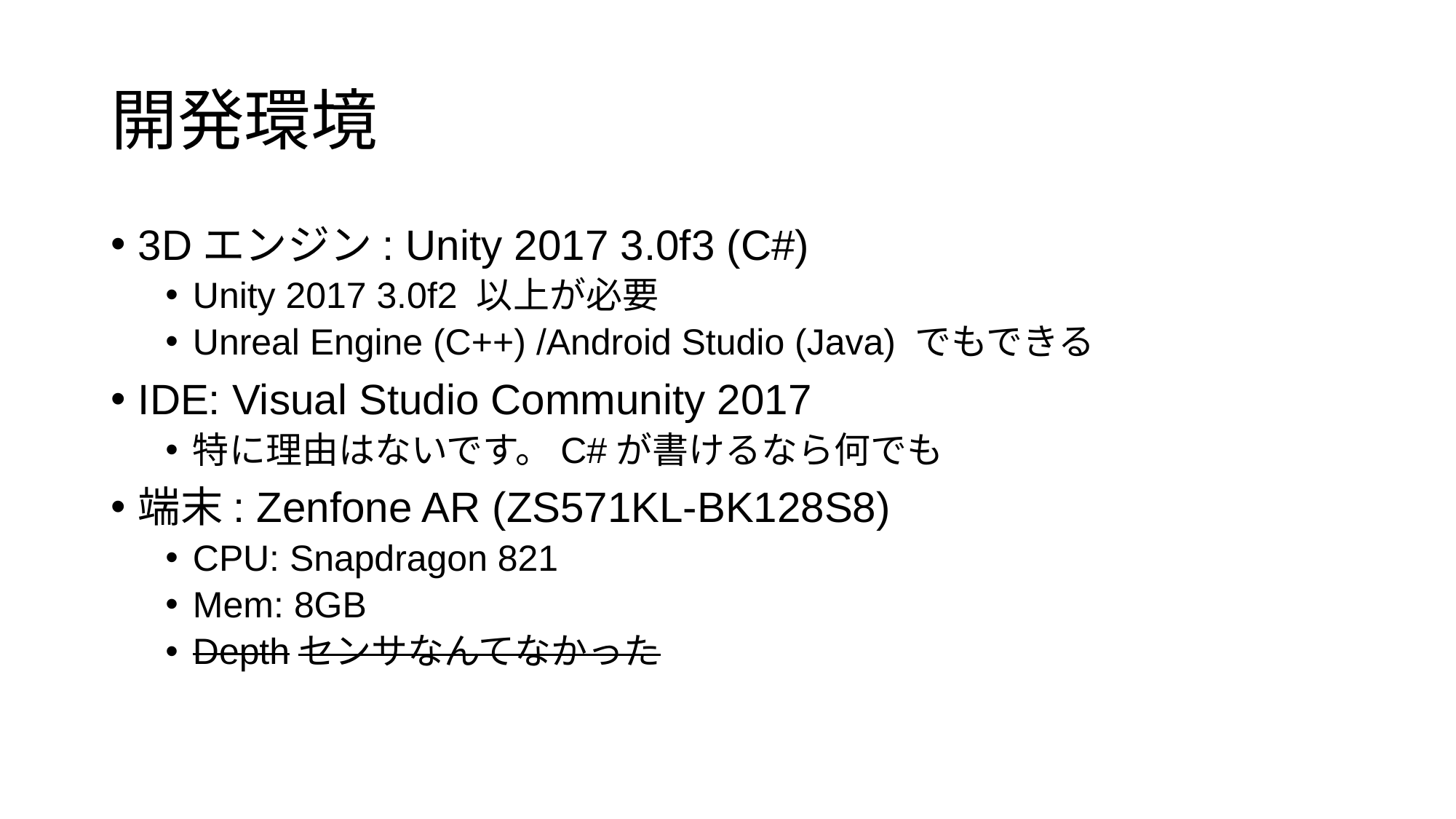

# 開発環境
3Dエンジン: Unity 2017 3.0f3 (C#)
Unity 2017 3.0f2 以上が必要
Unreal Engine (C++) /Android Studio (Java) でもできる
IDE: Visual Studio Community 2017
特に理由はないです。C#が書けるなら何でも
端末: Zenfone AR (ZS571KL-BK128S8)
CPU: Snapdragon 821
Mem: 8GB
Depthセンサなんてなかった